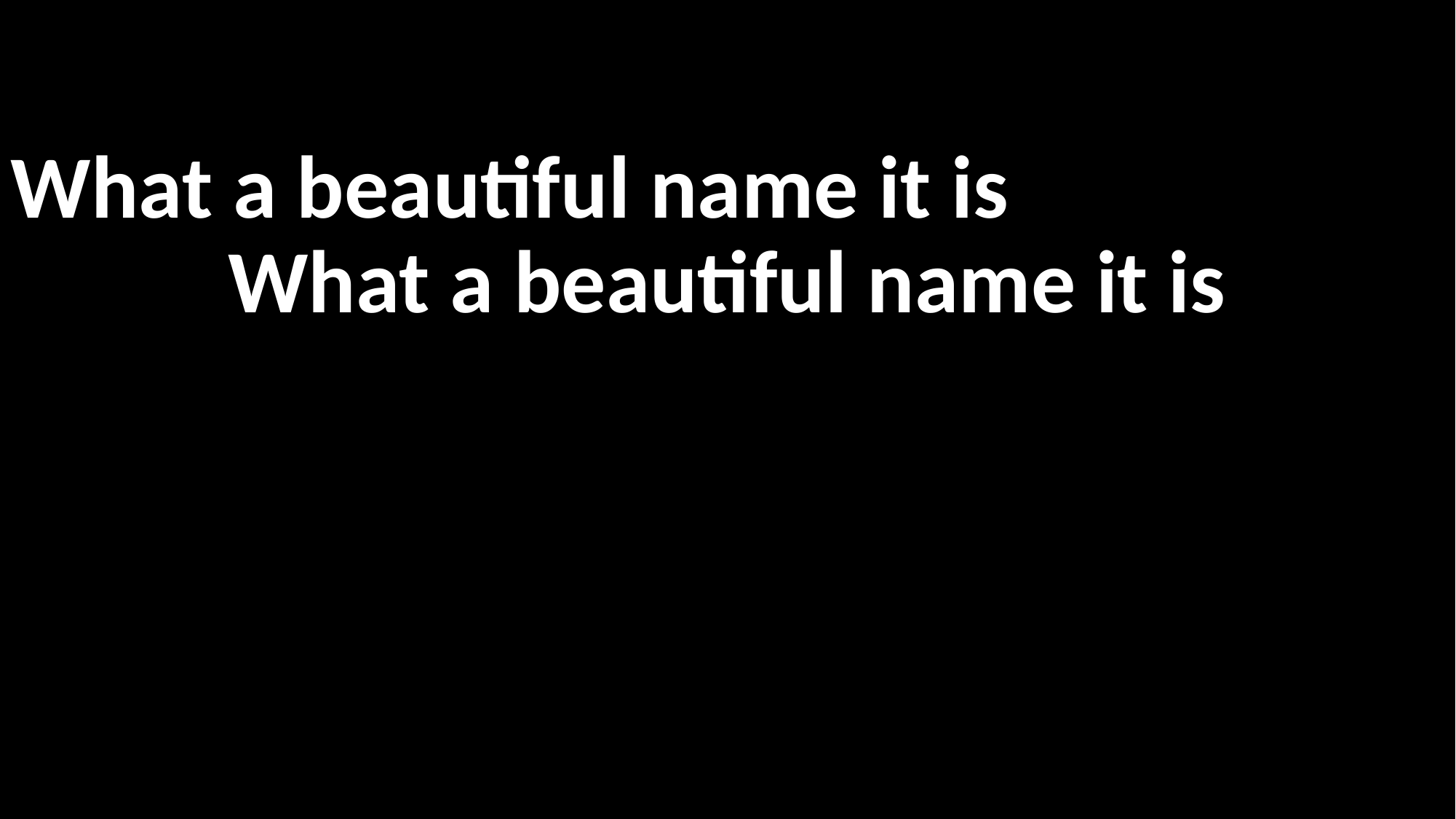

What a beautiful name it is
What a beautiful name it is
아름다운 이름 예수
아름다운 이름 예수